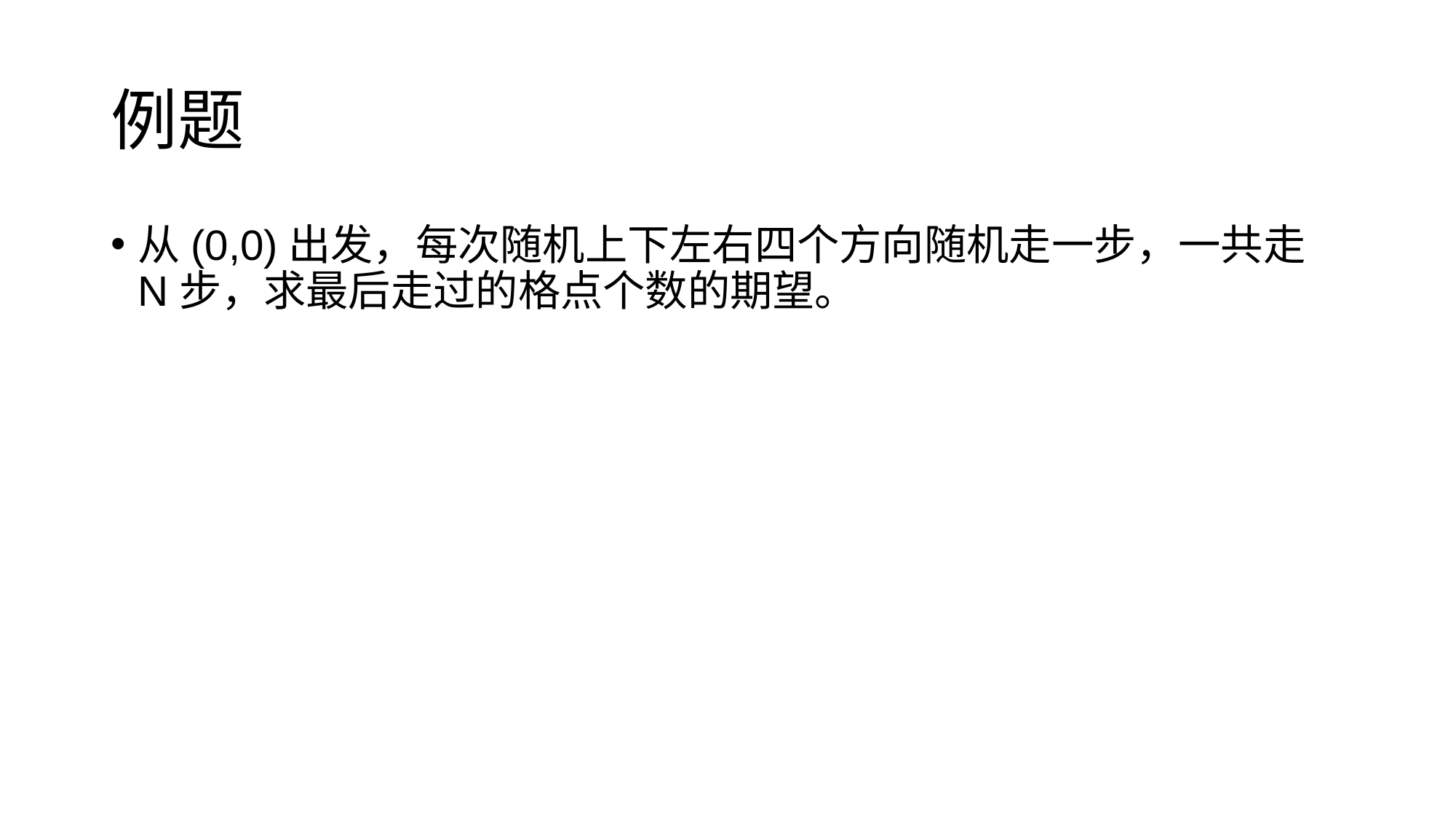

# 例题
从(0,0)出发，每次随机上下左右四个方向随机走一步，一共走N步，求最后走过的格点个数的期望。